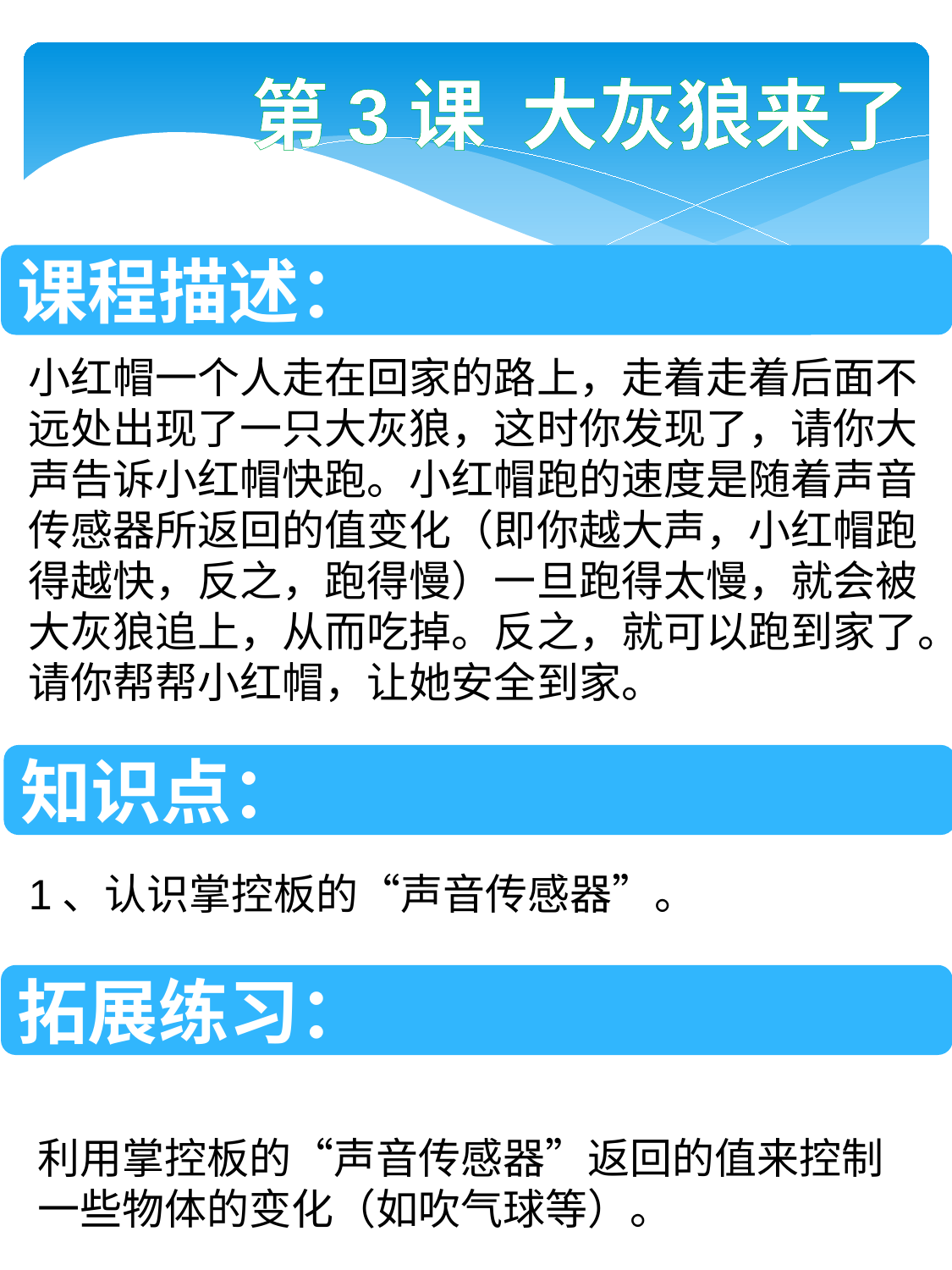

第3课  大灰狼来了
课程描述：
小红帽一个人走在回家的路上，走着走着后面不远处出现了一只大灰狼，这时你发现了，请你大声告诉小红帽快跑。小红帽跑的速度是随着声音传感器所返回的值变化（即你越大声，小红帽跑得越快，反之，跑得慢）一旦跑得太慢，就会被大灰狼追上，从而吃掉。反之，就可以跑到家了。请你帮帮小红帽，让她安全到家。

知识点：
1、认识掌控板的“声音传感器”。
拓展练习：
利用掌控板的“声音传感器”返回的值来控制一些物体的变化（如吹气球等）。